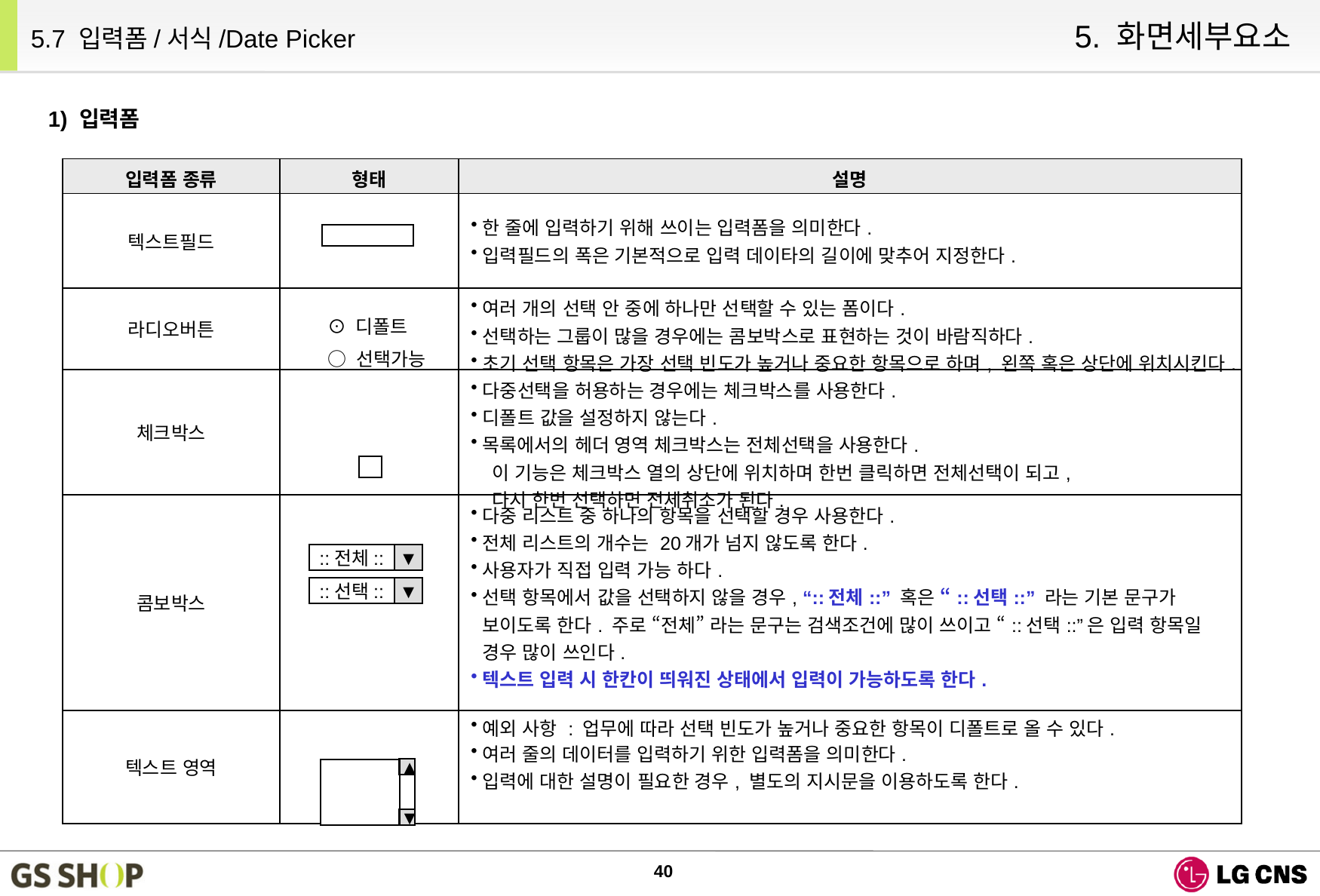

5. 화면세부요소
5.7 입력폼/서식/Date Picker
1) 입력폼
| 입력폼 종류 | 형태 | 설명 |
| --- | --- | --- |
| 텍스트필드 |  | 한 줄에 입력하기 위해 쓰이는 입력폼을 의미한다. 입력필드의 폭은 기본적으로 입력 데이타의 길이에 맞추어 지정한다. |
| 라디오버튼 |  | 여러 개의 선택 안 중에 하나만 선택할 수 있는 폼이다. 선택하는 그룹이 많을 경우에는 콤보박스로 표현하는 것이 바람직하다. 초기 선택 항목은 가장 선택 빈도가 높거나 중요한 항목으로 하며, 왼쪽 혹은 상단에 위치시킨다. |
| 체크박스 |  | 다중선택을 허용하는 경우에는 체크박스를 사용한다. 디폴트 값을 설정하지 않는다. 목록에서의 헤더 영역 체크박스는 전체선택을 사용한다. 이 기능은 체크박스 열의 상단에 위치하며 한번 클릭하면 전체선택이 되고, 다시 한번 선택하면 전체취소가 된다. |
| 콤보박스 |  | 다중 리스트 중 하나의 항목을 선택할 경우 사용한다. 전체 리스트의 개수는 20개가 넘지 않도록 한다. 사용자가 직접 입력 가능 하다. 선택 항목에서 값을 선택하지 않을 경우, “::전체::” 혹은 “::선택::” 라는 기본 문구가 보이도록 한다. 주로 “전체” 라는 문구는 검색조건에 많이 쓰이고 “::선택::”은 입력 항목일 경우 많이 쓰인다. 텍스트 입력 시 한칸이 띄워진 상태에서 입력이 가능하도록 한다. 예외 사항 : 업무에 따라 선택 빈도가 높거나 중요한 항목이 디폴트로 올 수 있다. |
| 텍스트 영역 |  | 여러 줄의 데이터를 입력하기 위한 입력폼을 의미한다. 입력에 대한 설명이 필요한 경우, 별도의 지시문을 이용하도록 한다. |

⊙ 디폴트
○ 선택가능

 ::전체::
▼
 ::선택::
▼
 ▲

 ▼